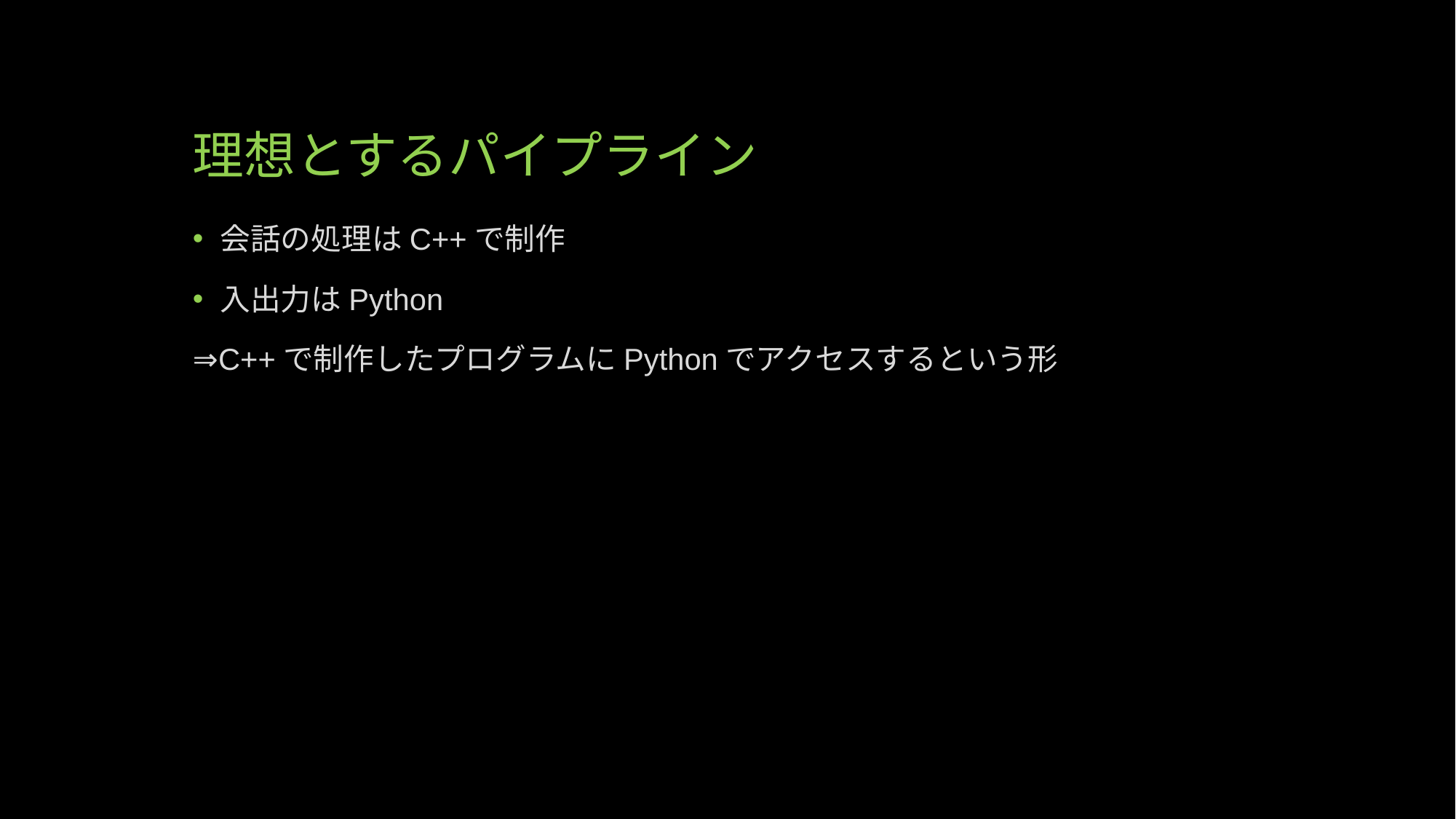

# 理想とするパイプライン
会話の処理はC++で制作
入出力はPython
⇒C++で制作したプログラムにPythonでアクセスするという形